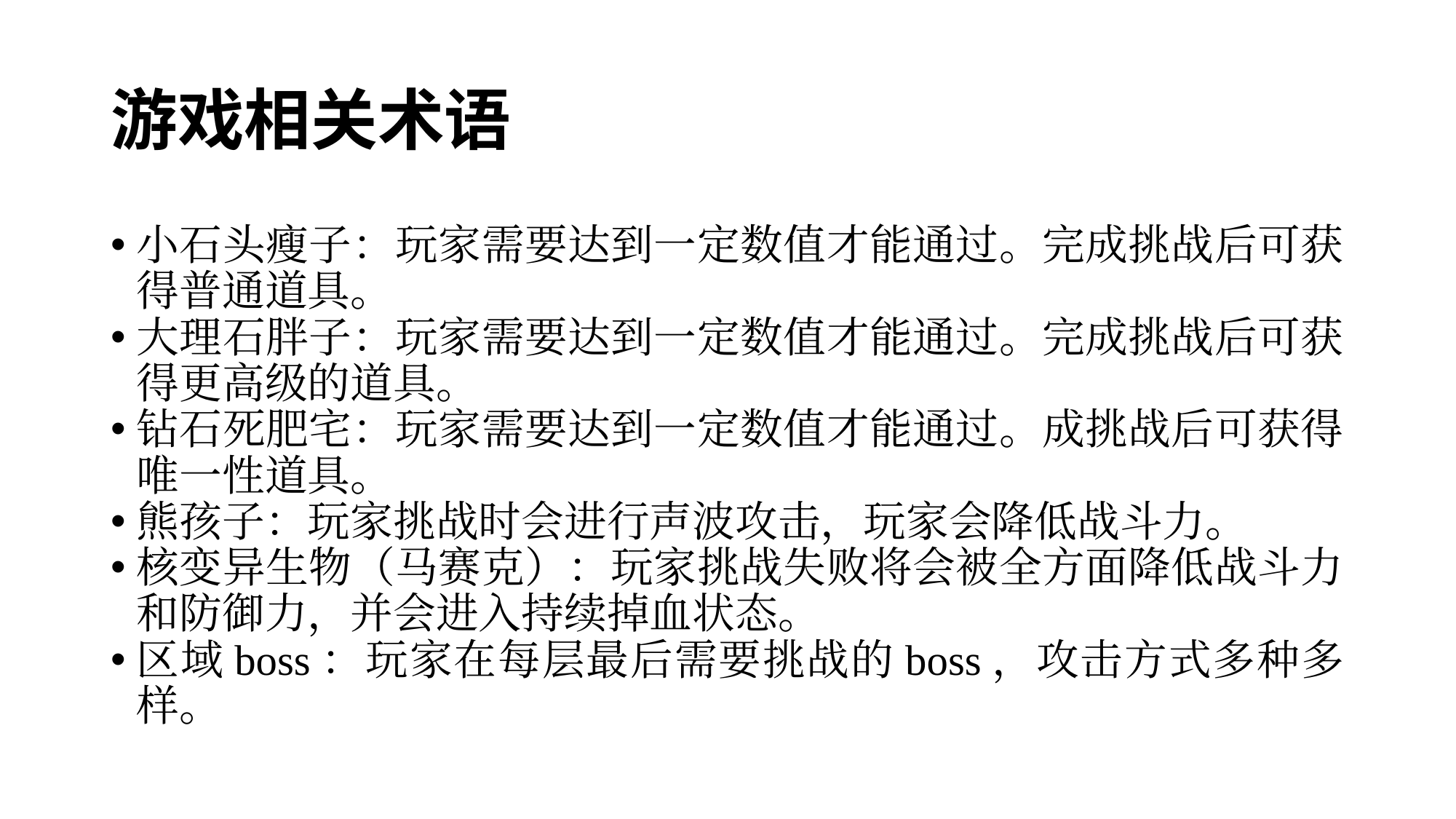

# 游戏相关术语
小石头瘦子：玩家需要达到一定数值才能通过。完成挑战后可获得普通道具。
大理石胖子：玩家需要达到一定数值才能通过。完成挑战后可获得更高级的道具。
钻石死肥宅：玩家需要达到一定数值才能通过。成挑战后可获得唯一性道具。
熊孩子：玩家挑战时会进行声波攻击，玩家会降低战斗力。
核变异生物（马赛克）：玩家挑战失败将会被全方面降低战斗力和防御力，并会进入持续掉血状态。
区域boss：玩家在每层最后需要挑战的boss，攻击方式多种多样。